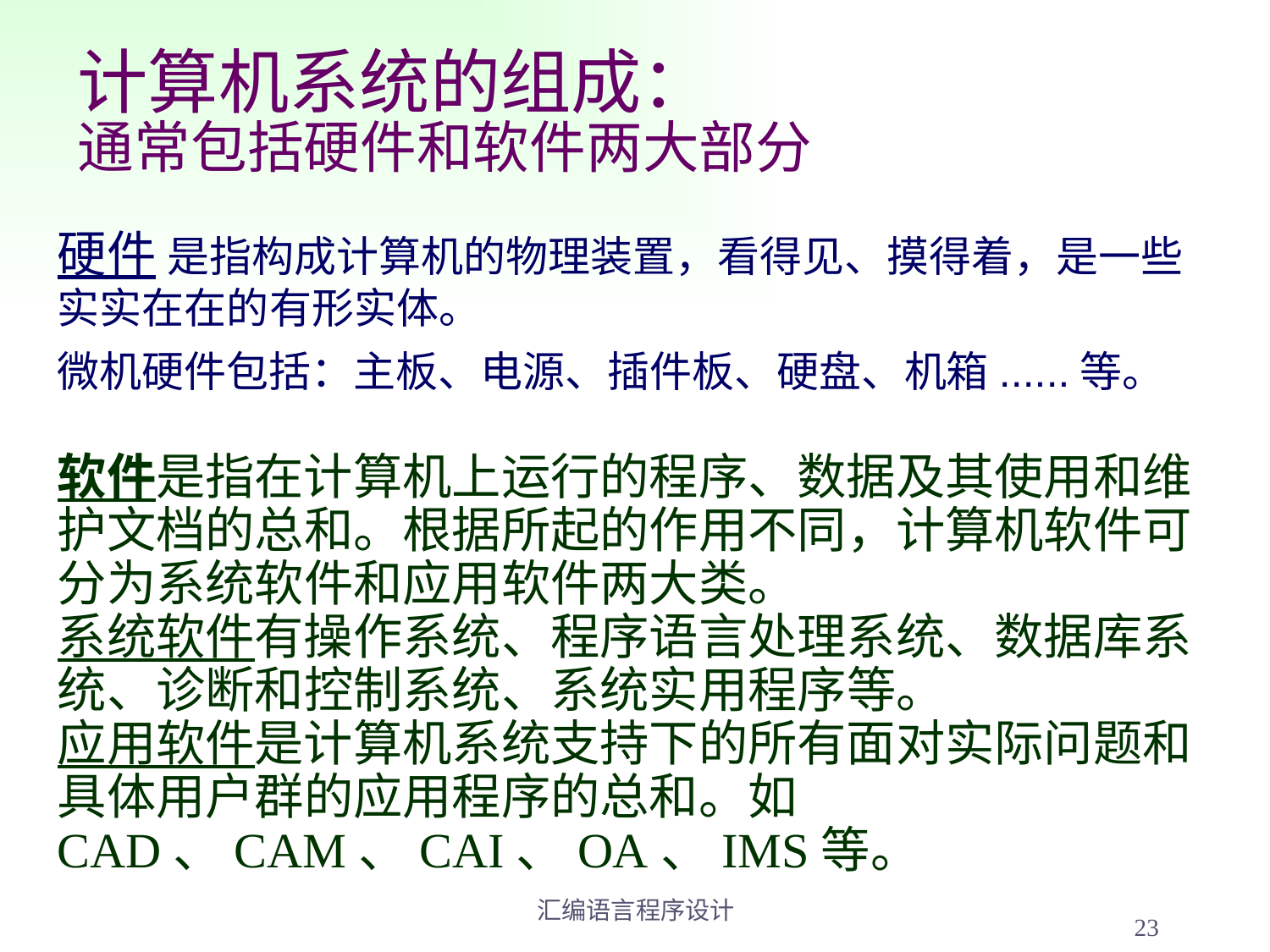

# 计算机系统的组成： 通常包括硬件和软件两大部分
硬件 是指构成计算机的物理装置，看得见、摸得着，是一些实实在在的有形实体。
微机硬件包括：主板、电源、插件板、硬盘、机箱......等。
软件是指在计算机上运行的程序、数据及其使用和维护文档的总和。根据所起的作用不同，计算机软件可分为系统软件和应用软件两大类。
系统软件有操作系统、程序语言处理系统、数据库系统、诊断和控制系统、系统实用程序等。
应用软件是计算机系统支持下的所有面对实际问题和具体用户群的应用程序的总和。如CAD、CAM、CAI、OA、IMS等。
23
汇编语言程序设计